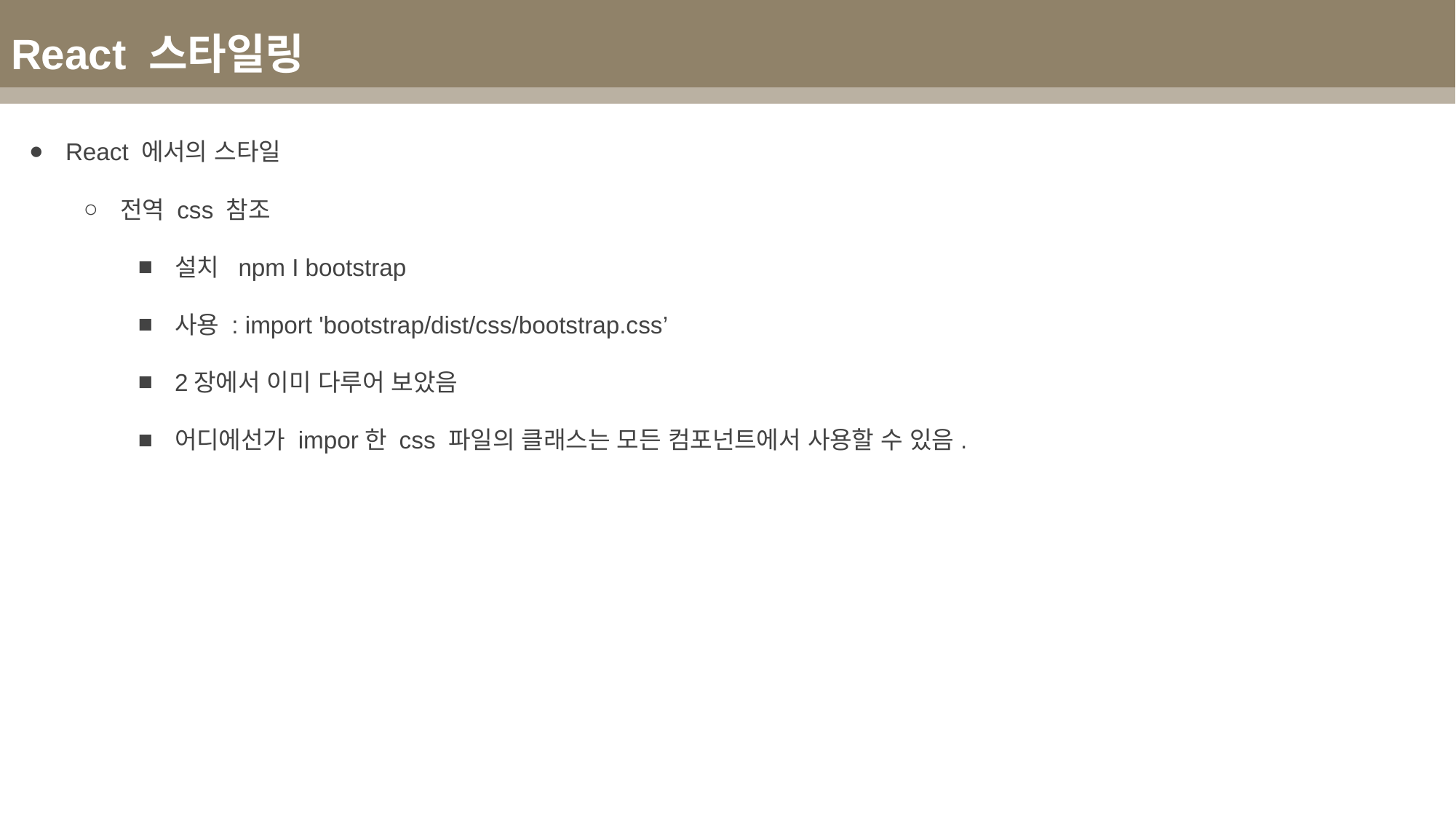

React 스타일링
React 에서의 스타일
전역 css 참조
설치  npm I bootstrap
사용 : import 'bootstrap/dist/css/bootstrap.css’
2장에서 이미 다루어 보았음
어디에선가 impor한 css 파일의 클래스는 모든 컴포넌트에서 사용할 수 있음.